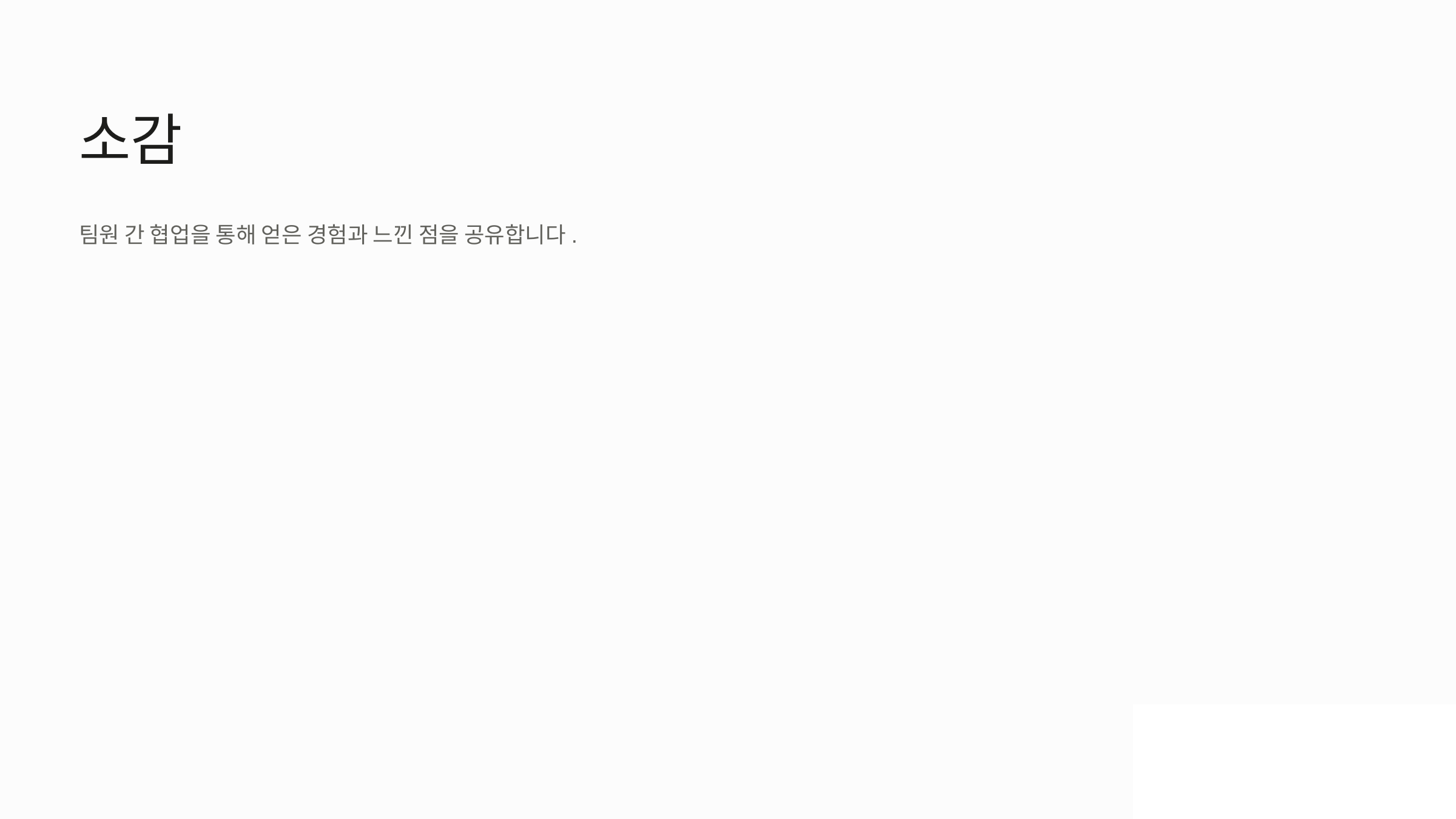

소감
팀원 간 협업을 통해 얻은 경험과 느낀 점을 공유합니다.